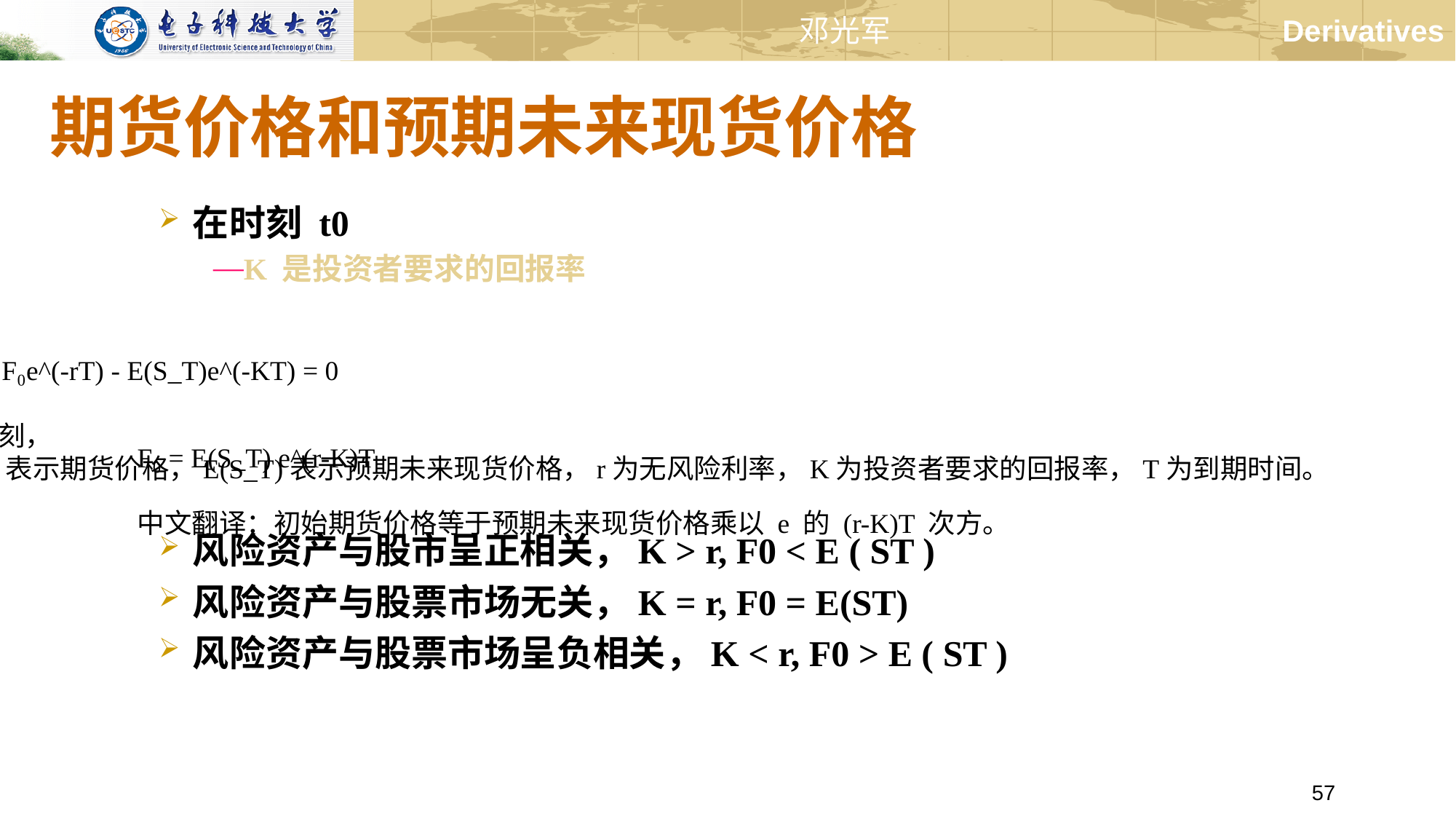

# 期货价格和预期未来现货价格
在时刻 t0
K 是投资者要求的回报率
公式：F₀e^(-rT) - E(S_T)e^(-KT) = 0

在t₀时刻，
其中F₀表示期货价格，E(S_T)表示预期未来现货价格，r为无风险利率，K为投资者要求的回报率，T为到期时间。
F₀ = E(S_T) e^(r-K)T

中文翻译：初始期货价格等于预期未来现货价格乘以 e 的 (r-K)T 次方。
风险资产与股市呈正相关，K > r, F0 < E ( ST )
风险资产与股票市场无关，K = r, F0 = E(ST)
风险资产与股票市场呈负相关，K < r, F0 > E ( ST )